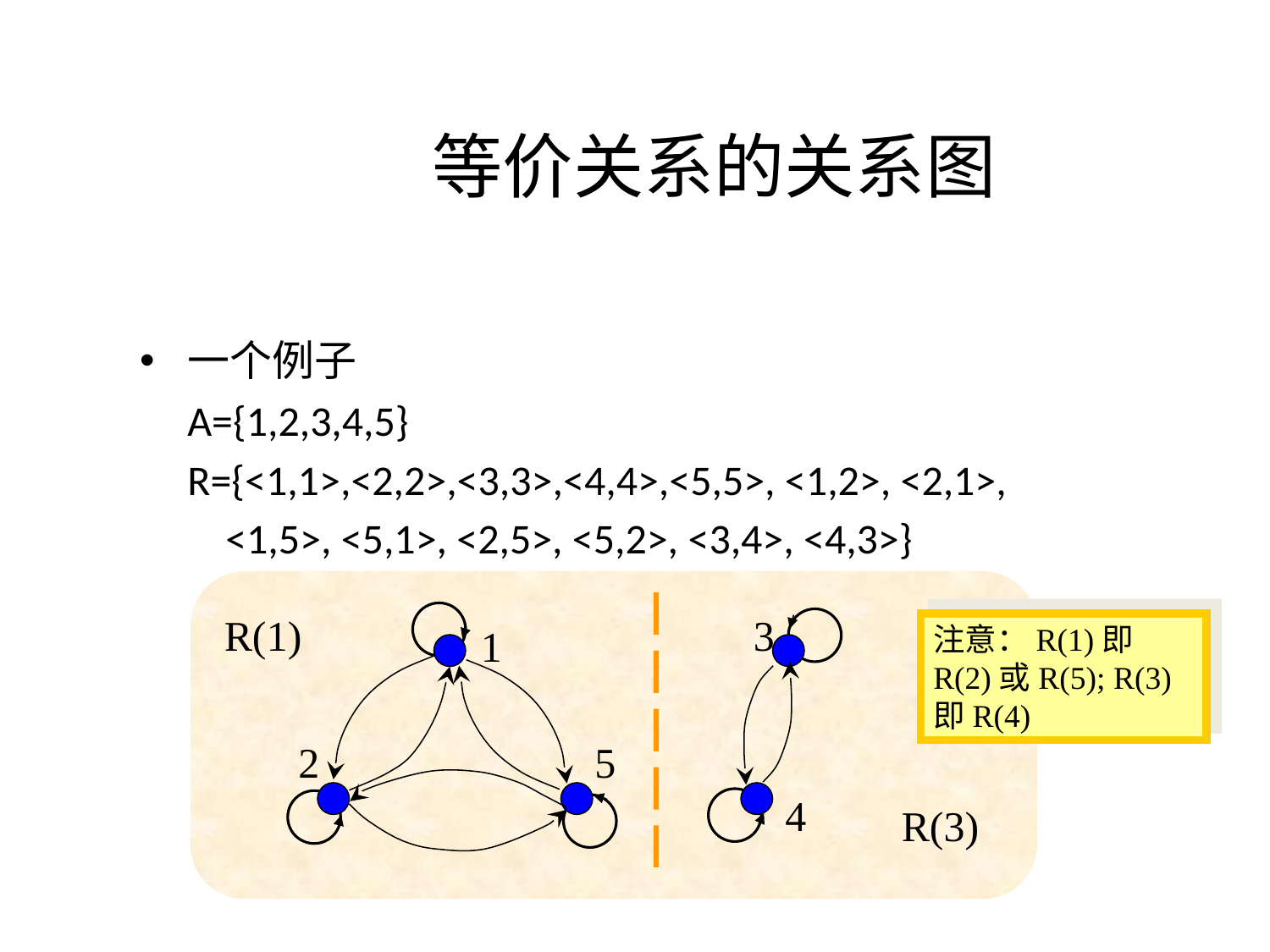

# 等价关系的关系图
一个例子
	A={1,2,3,4,5}
	R={<1,1>,<2,2>,<3,3>,<4,4>,<5,5>, <1,2>, <2,1>,
         <1,5>, <5,1>, <2,5>, <5,2>, <3,4>, <4,3>}

R(1)

3

1
注意：R(1)即R(2)或R(5); R(3)即R(4)

2
5

4

R(3)